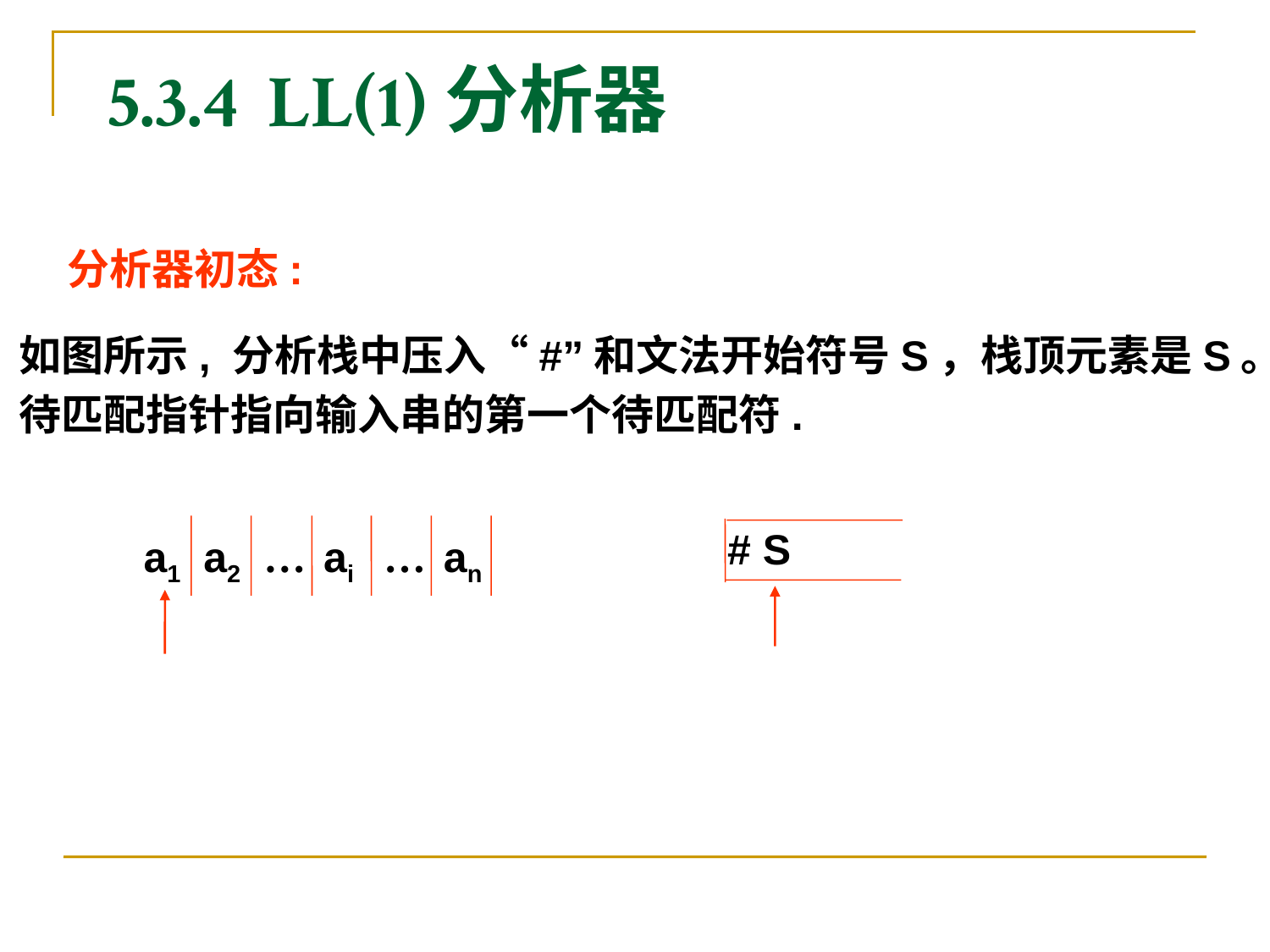

# 5.3.4  LL(1)分析器
分析器初态:
如图所示, 分析栈中压入“#”和文法开始符号S，栈顶元素是S。
待匹配指针指向输入串的第一个待匹配符.

# S

a1
a2
ai
an
…
…

90